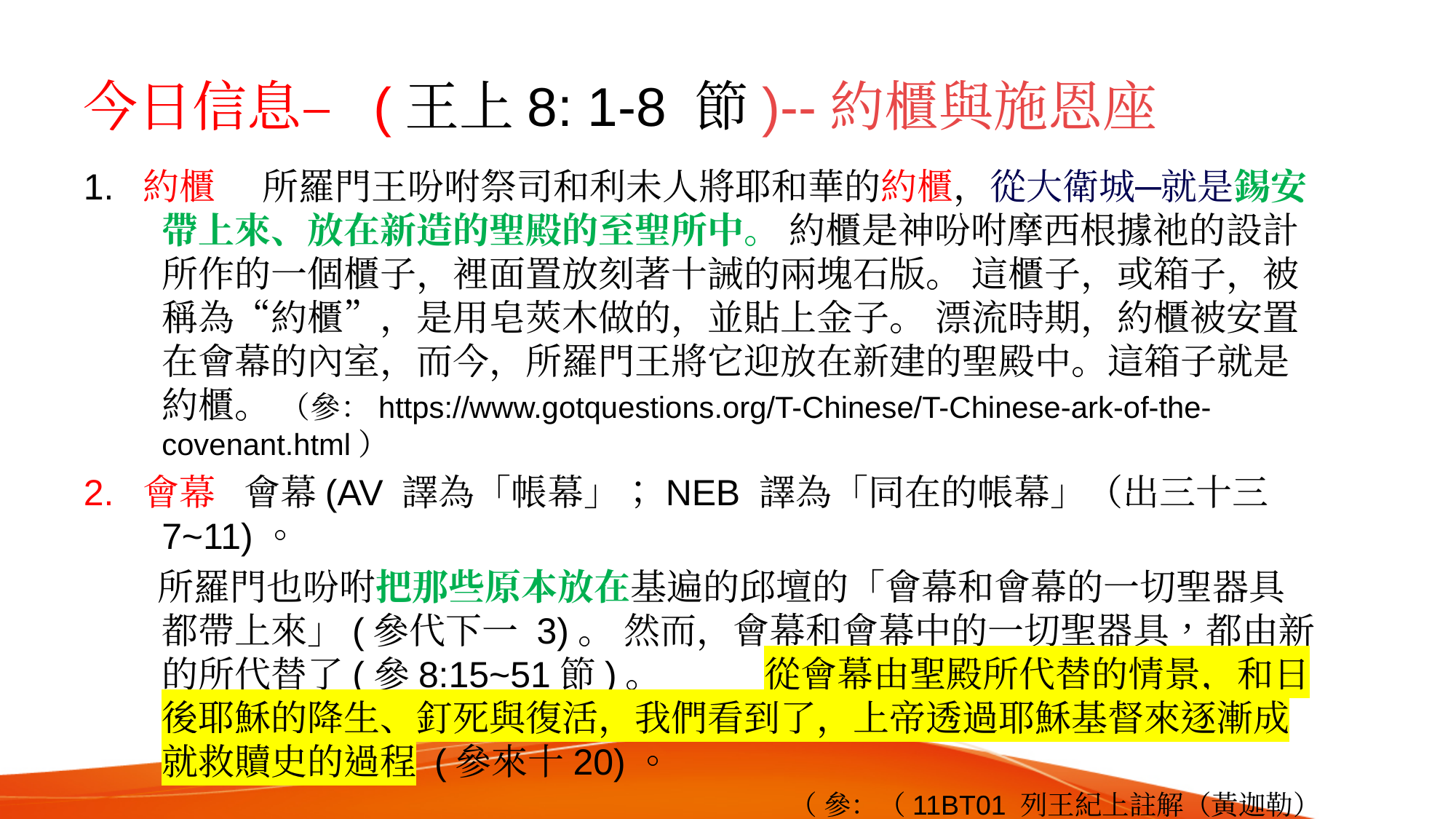

# 今日信息–  (王上8: 1-8 節)--約櫃與施恩座
1.  約櫃     所羅門王吩咐祭司和利未人將耶和華的約櫃，從大衛城─就是錫安帶上來、放在新造的聖殿的至聖所中。 約櫃是神吩咐摩西根據祂的設計所作的一個櫃子，裡面置放刻著十誡的兩塊石版。 這櫃子，或箱子，被稱為“約櫃”，是用皂莢木做的，並貼上金子。 漂流時期，約櫃被安置在會幕的內室，而今，所羅門王將它迎放在新建的聖殿中。這箱子就是約櫃。 （參：https://www.gotquestions.org/T-Chinese/T-Chinese-ark-of-the-covenant.html）
2.  會幕   會幕(AV 譯為「帳幕」；NEB 譯為「同在的帳幕」（出三十三7~11)。
       所羅門也吩咐把那些原本放在基遍的邱壇的「會幕和會幕的一切聖器具都帶上來」(參代下一 3)。 然而，會幕和會幕中的一切聖器具，都由新的所代替了(參8:15~51節)。           從會幕由聖殿所代替的情景，和日後耶穌的降生、釘死與復活，我們看到了，上帝透過耶穌基督來逐漸成就救贖史的過程 (參來十20)。
（ 參：（11BT01 列王紀上註解（黃迦勒）

   （ 參：（11BT01 列王紀上註解（黃迦勒）
& https://ktcreading.blogspot.com/2019/06/twa7.html   TWA經文分享：神的榮耀(王上7), 所整理）